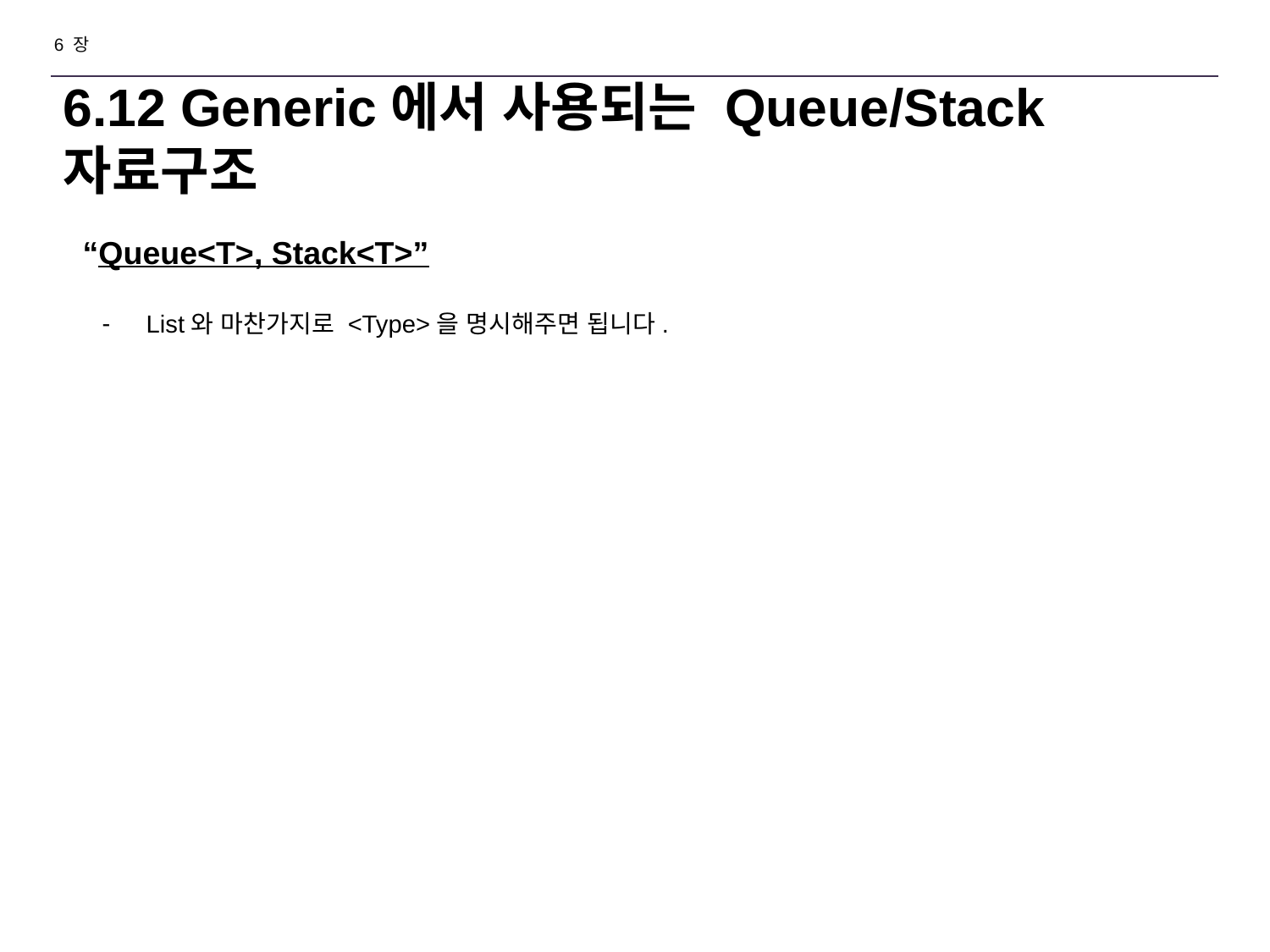

6 장
# 6.12 Generic에서 사용되는 Queue/Stack 자료구조
“Queue<T>, Stack<T>”

List와 마찬가지로 <Type>을 명시해주면 됩니다.